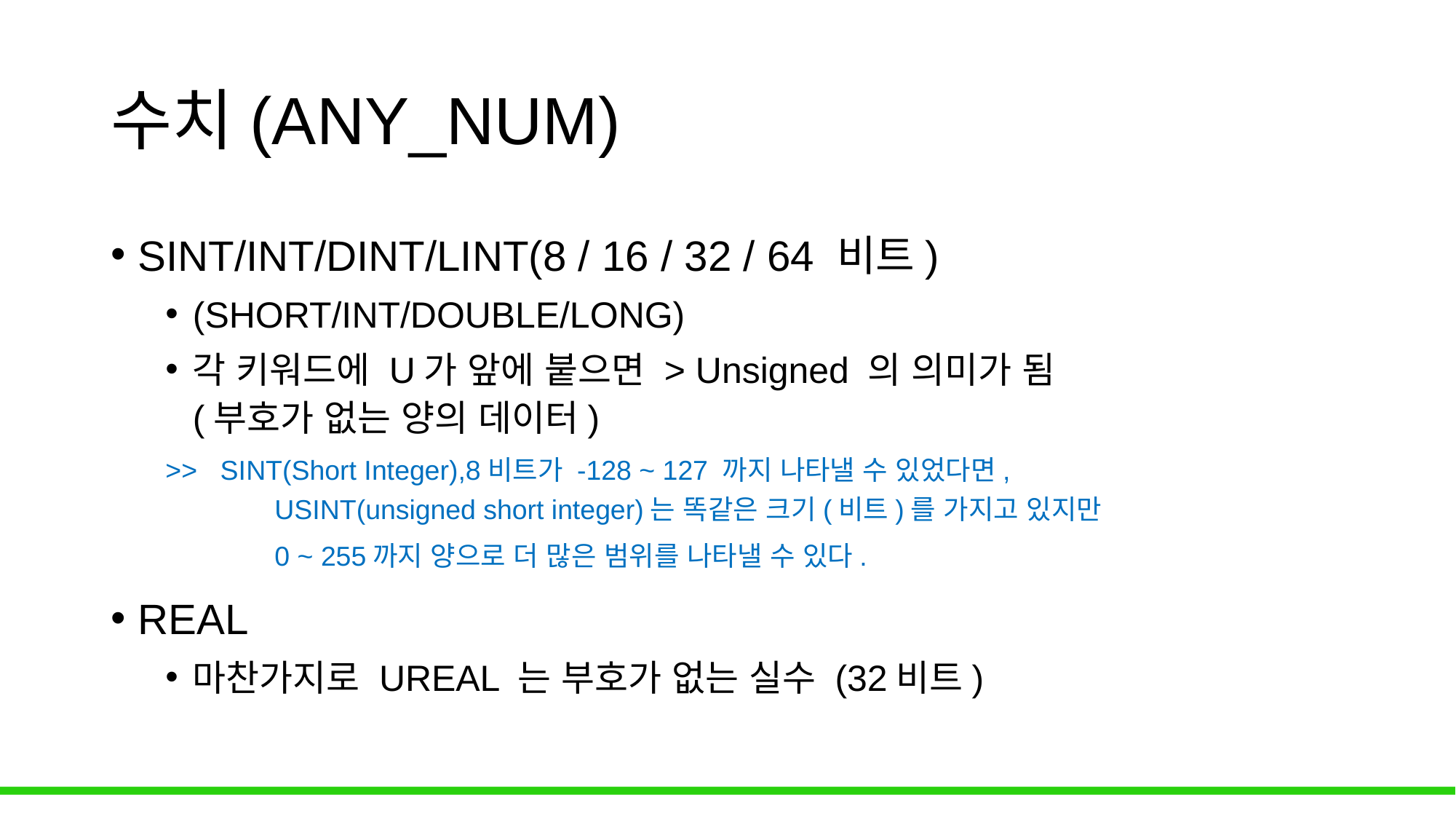

# 수치(ANY_NUM)
SINT/INT/DINT/LINT(8 / 16 / 32 / 64 비트)
(SHORT/INT/DOUBLE/LONG)
각 키워드에 U가 앞에 붙으면 > Unsigned 의 의미가 됨
(부호가 없는 양의 데이터)
>>   SINT(Short Integer),8비트가 -128 ~ 127 까지 나타낼 수 있었다면,
	USINT(unsigned short integer)는 똑같은 크기(비트)를 가지고 있지만
	0 ~ 255까지 양으로 더 많은 범위를 나타낼 수 있다.
REAL
마찬가지로 UREAL 는 부호가 없는 실수 (32비트)